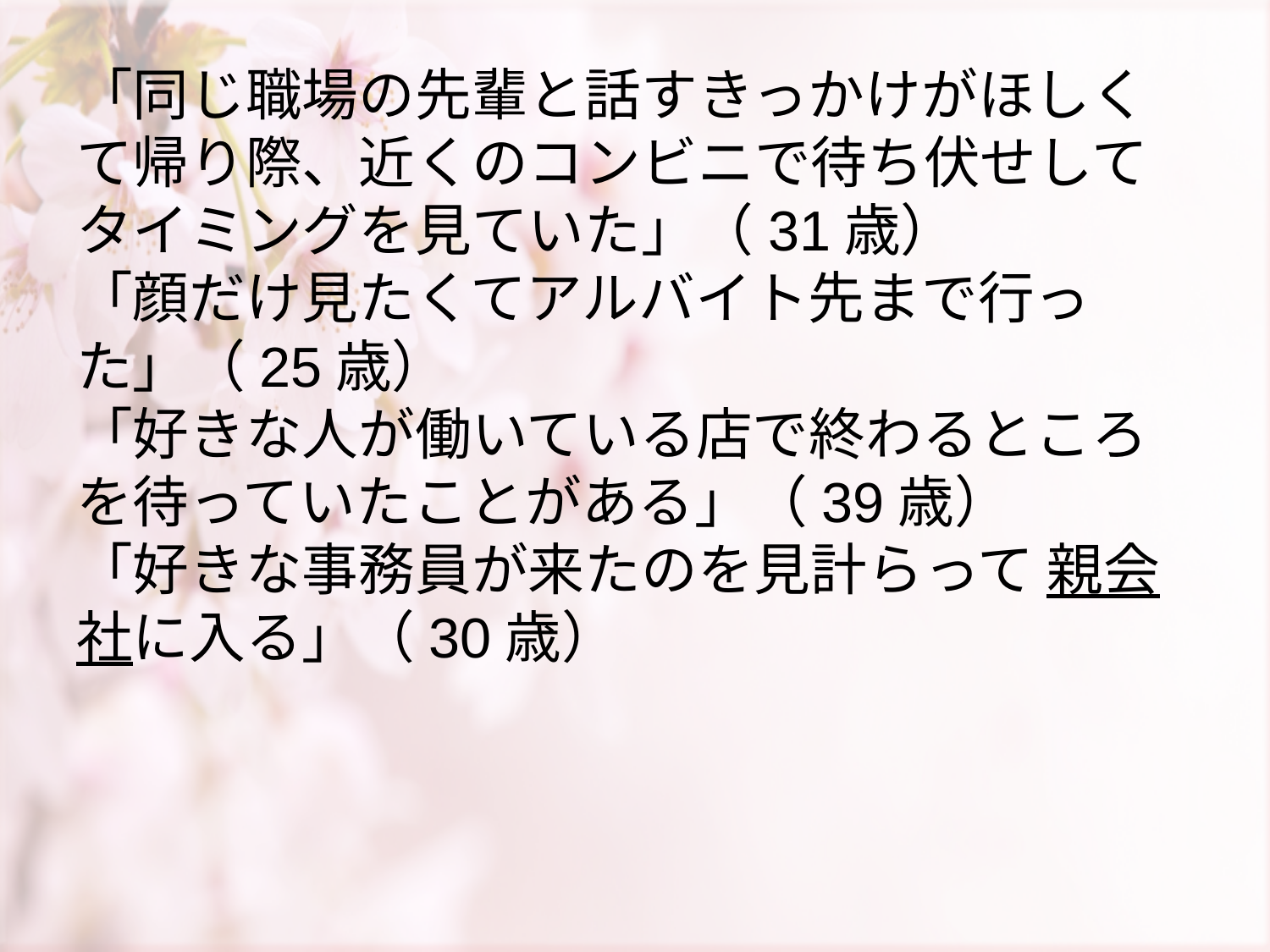

「同じ職場の先輩と話すきっかけがほしくて帰り際、近くのコンビニで待ち伏せしてタイミングを見ていた」（31歳）
「顔だけ見たくてアルバイト先まで行った」（25歳）
「好きな人が働いている店で終わるところを待っていたことがある」（39歳）
「好きな事務員が来たのを見計らって 親会社に入る」（30歳）